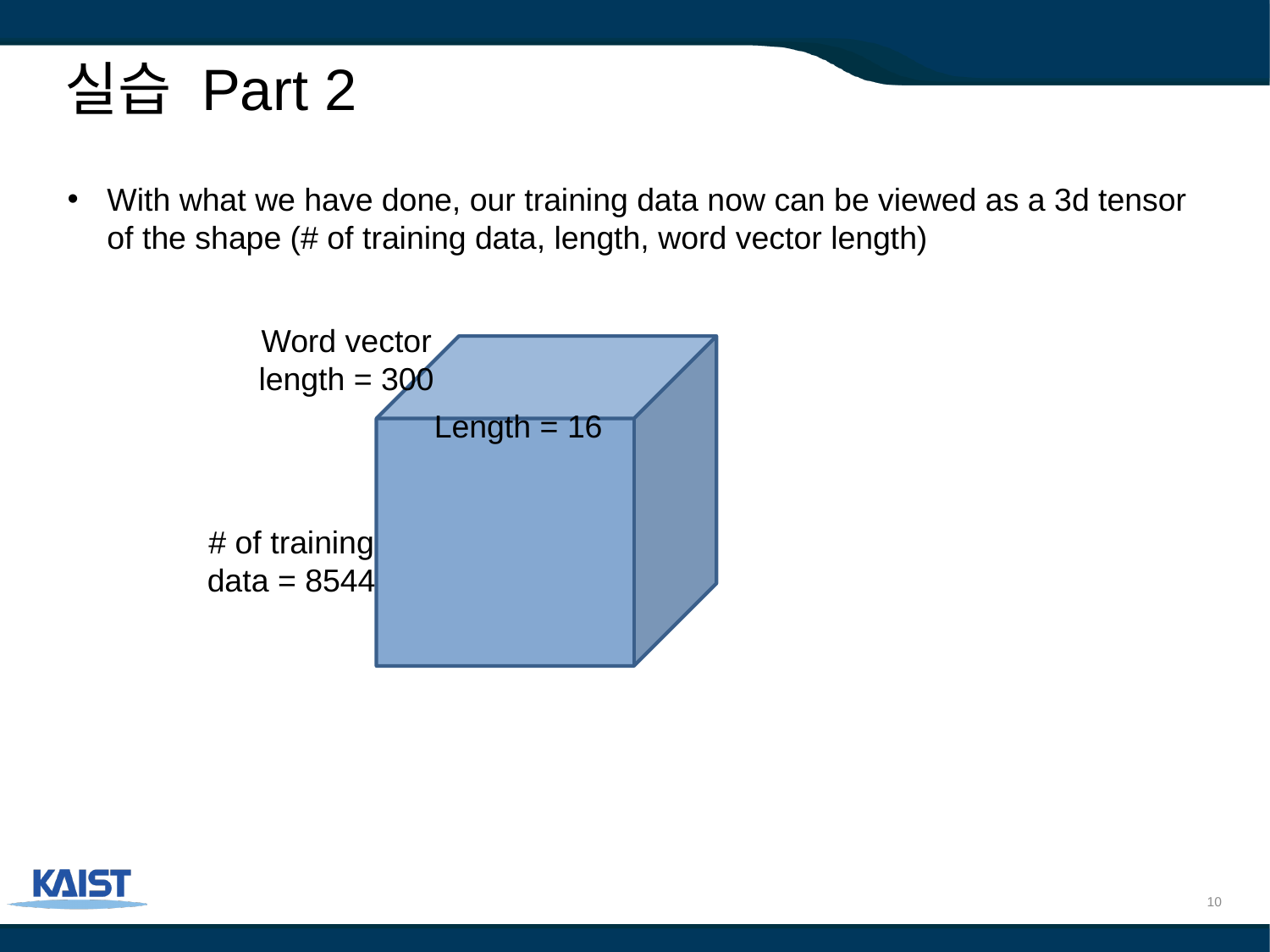

실습 Part 2
With what we have done, our training data now can be viewed as a 3d tensor of the shape (# of training data, length, word vector length)
Word vector length = 300

Length = 16
# of training data = 8544